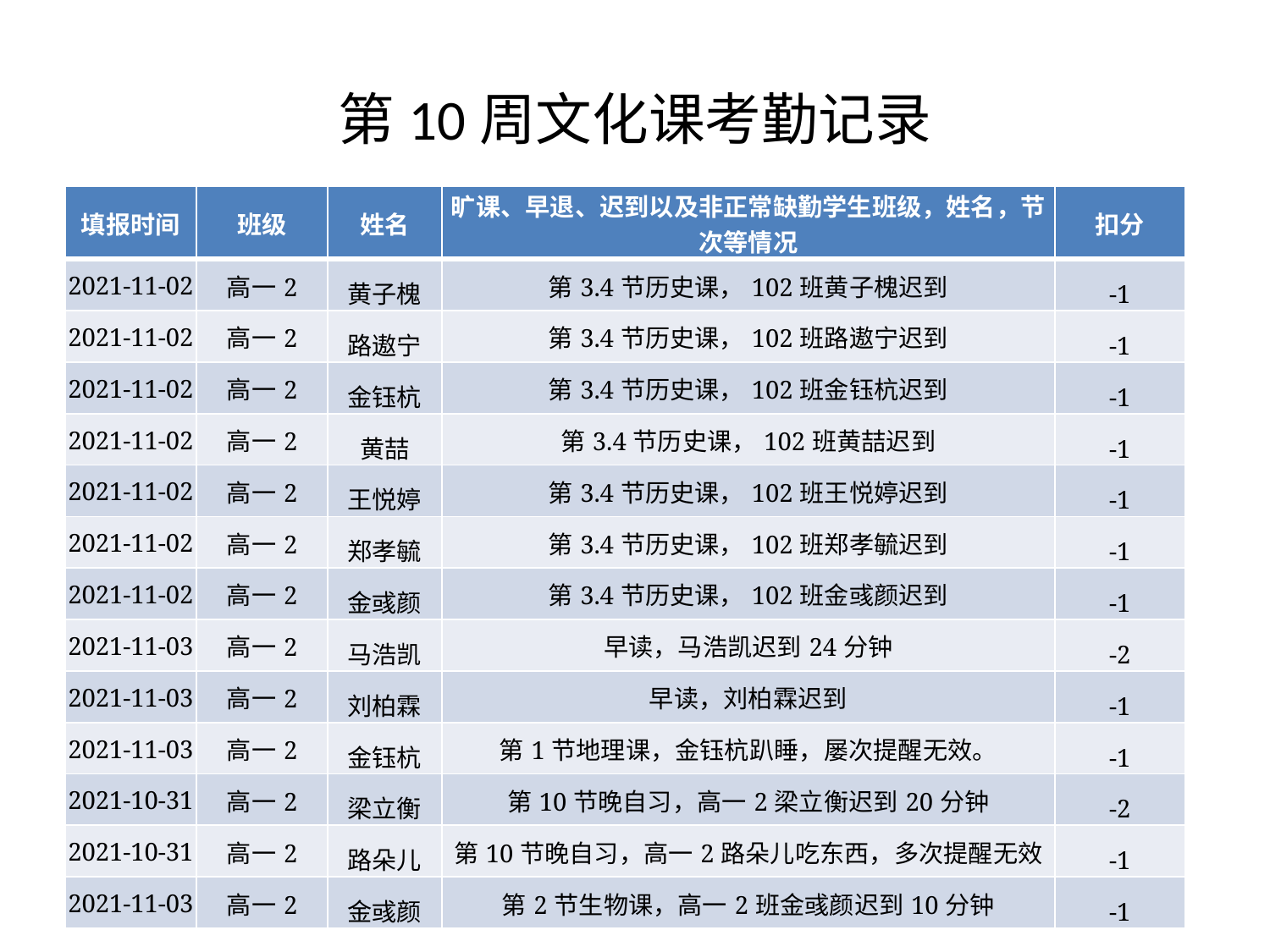

# 第10周文化课考勤记录
| 填报时间 | 班级 | 姓名 | 旷课、早退、迟到以及非正常缺勤学生班级，姓名，节次等情况 | 扣分 |
| --- | --- | --- | --- | --- |
| 2021-11-02 | 高一2 | 黄子槐 | 第3.4节历史课，102班黄子槐迟到 | -1 |
| 2021-11-02 | 高一2 | 路遨宁 | 第3.4节历史课，102班路遨宁迟到 | -1 |
| 2021-11-02 | 高一2 | 金钰杭 | 第3.4节历史课，102班金钰杭迟到 | -1 |
| 2021-11-02 | 高一2 | 黄喆 | 第3.4节历史课，102班黄喆迟到 | -1 |
| 2021-11-02 | 高一2 | 王悦婷 | 第3.4节历史课，102班王悦婷迟到 | -1 |
| 2021-11-02 | 高一2 | 郑孝毓 | 第3.4节历史课，102班郑孝毓迟到 | -1 |
| 2021-11-02 | 高一2 | 金彧颜 | 第3.4节历史课，102班金彧颜迟到 | -1 |
| 2021-11-03 | 高一2 | 马浩凯 | 早读，马浩凯迟到24分钟 | -2 |
| 2021-11-03 | 高一2 | 刘柏霖 | 早读，刘柏霖迟到 | -1 |
| 2021-11-03 | 高一2 | 金钰杭 | 第1节地理课，金钰杭趴睡，屡次提醒无效。 | -1 |
| 2021-10-31 | 高一2 | 梁立衡 | 第10节晚自习，高一2梁立衡迟到20分钟 | -2 |
| 2021-10-31 | 高一2 | 路朵儿 | 第10节晚自习，高一2路朵儿吃东西，多次提醒无效 | -1 |
| 2021-11-03 | 高一2 | 金彧颜 | 第2节生物课，高一2班金彧颜迟到10分钟 | -1 |